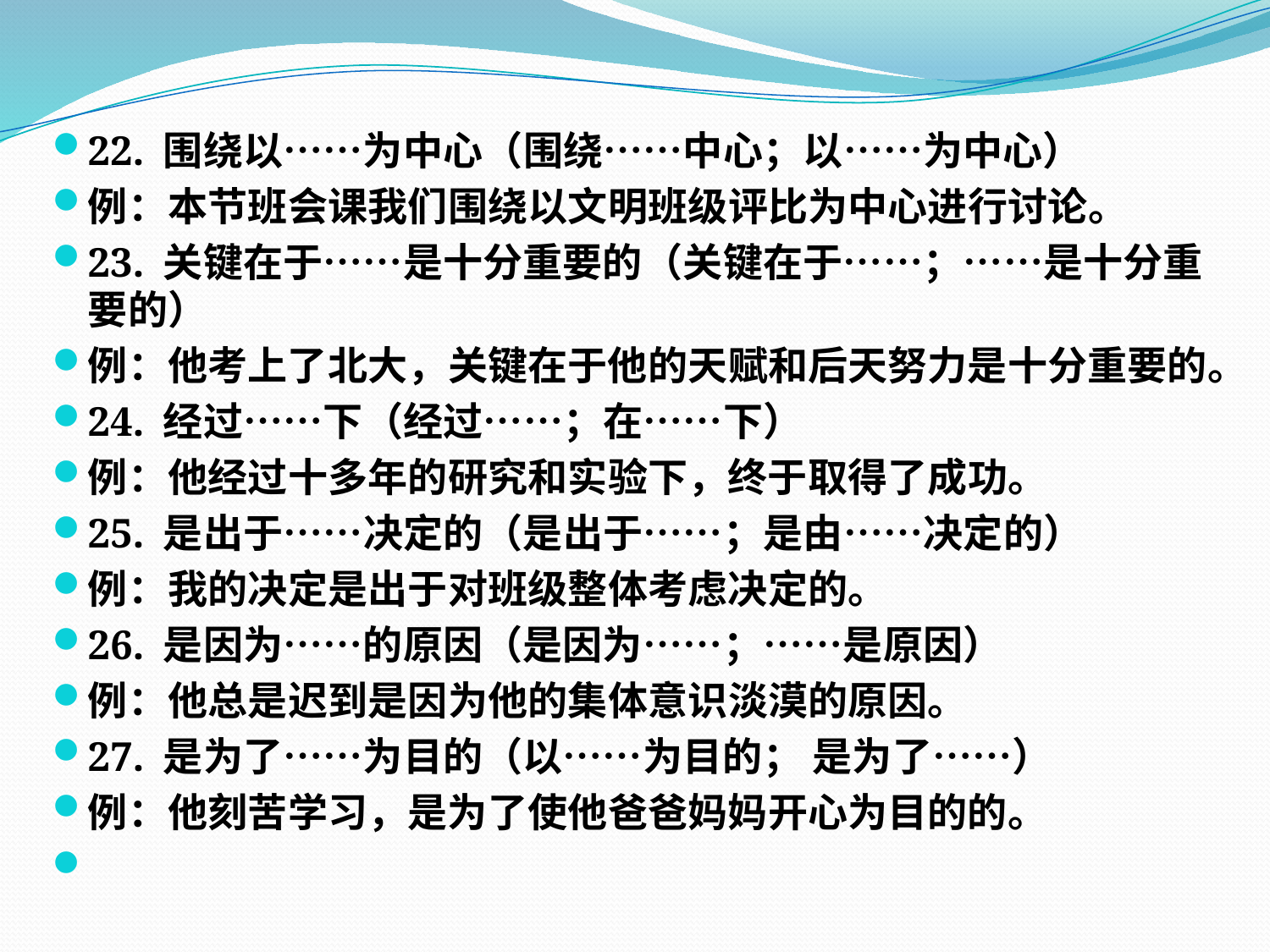

22. 围绕以……为中心（围绕……中心；以……为中心）
例：本节班会课我们围绕以文明班级评比为中心进行讨论。
23. 关键在于……是十分重要的（关键在于……；……是十分重要的）
例：他考上了北大，关键在于他的天赋和后天努力是十分重要的。
24. 经过……下（经过……；在……下）
例：他经过十多年的研究和实验下，终于取得了成功。
25. 是出于……决定的（是出于……；是由……决定的）
例：我的决定是出于对班级整体考虑决定的。
26. 是因为……的原因（是因为……；……是原因）
例：他总是迟到是因为他的集体意识淡漠的原因。
27. 是为了……为目的（以……为目的； 是为了……）
例：他刻苦学习，是为了使他爸爸妈妈开心为目的的。